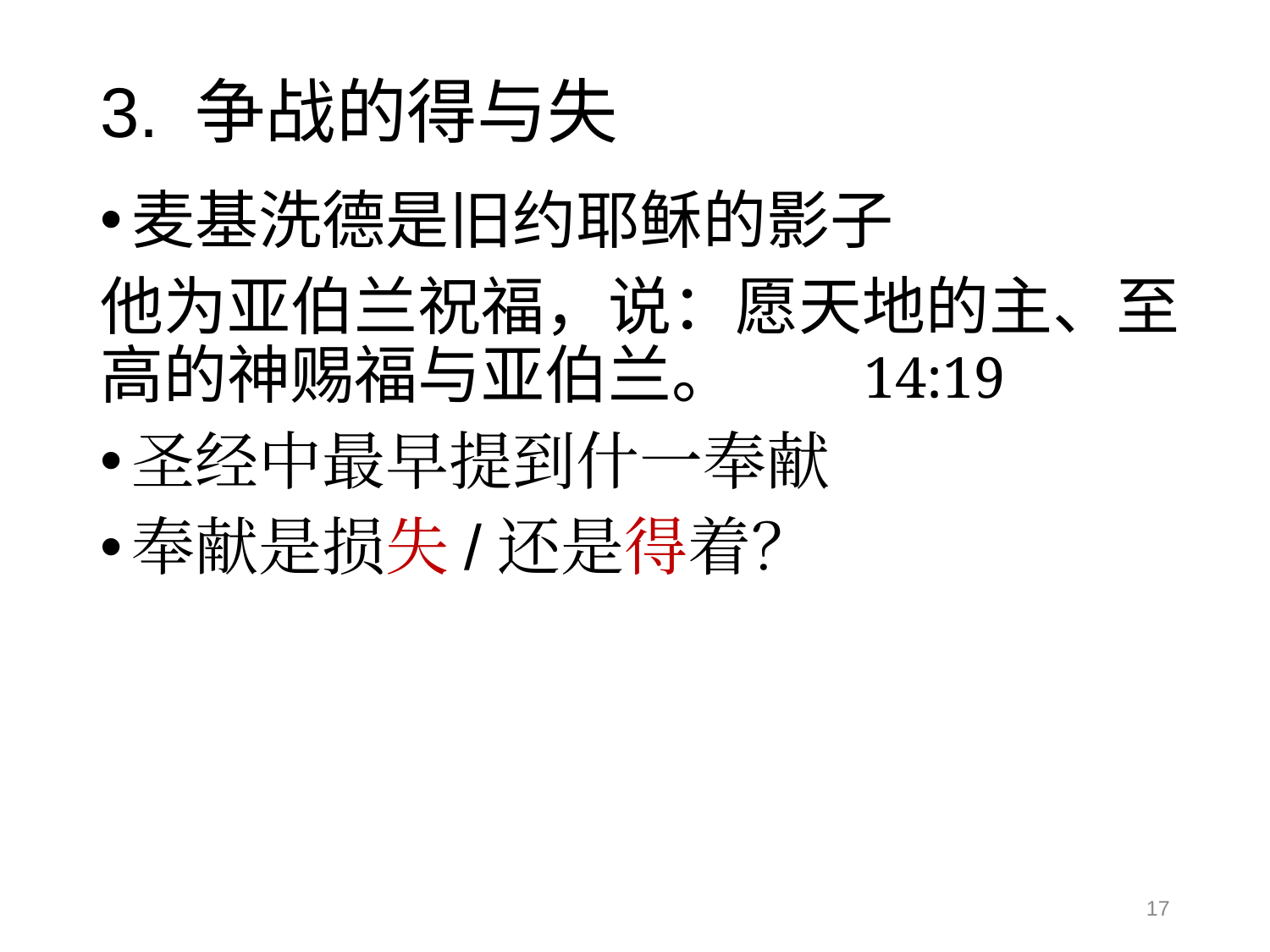

# 3. 争战的得与失
麦基洗德是旧约耶稣的影子
他为亚伯兰祝福，说：愿天地的主、至高的神赐福与亚伯兰。        14:19
圣经中最早提到什一奉献
奉献是损失/还是得着？
17